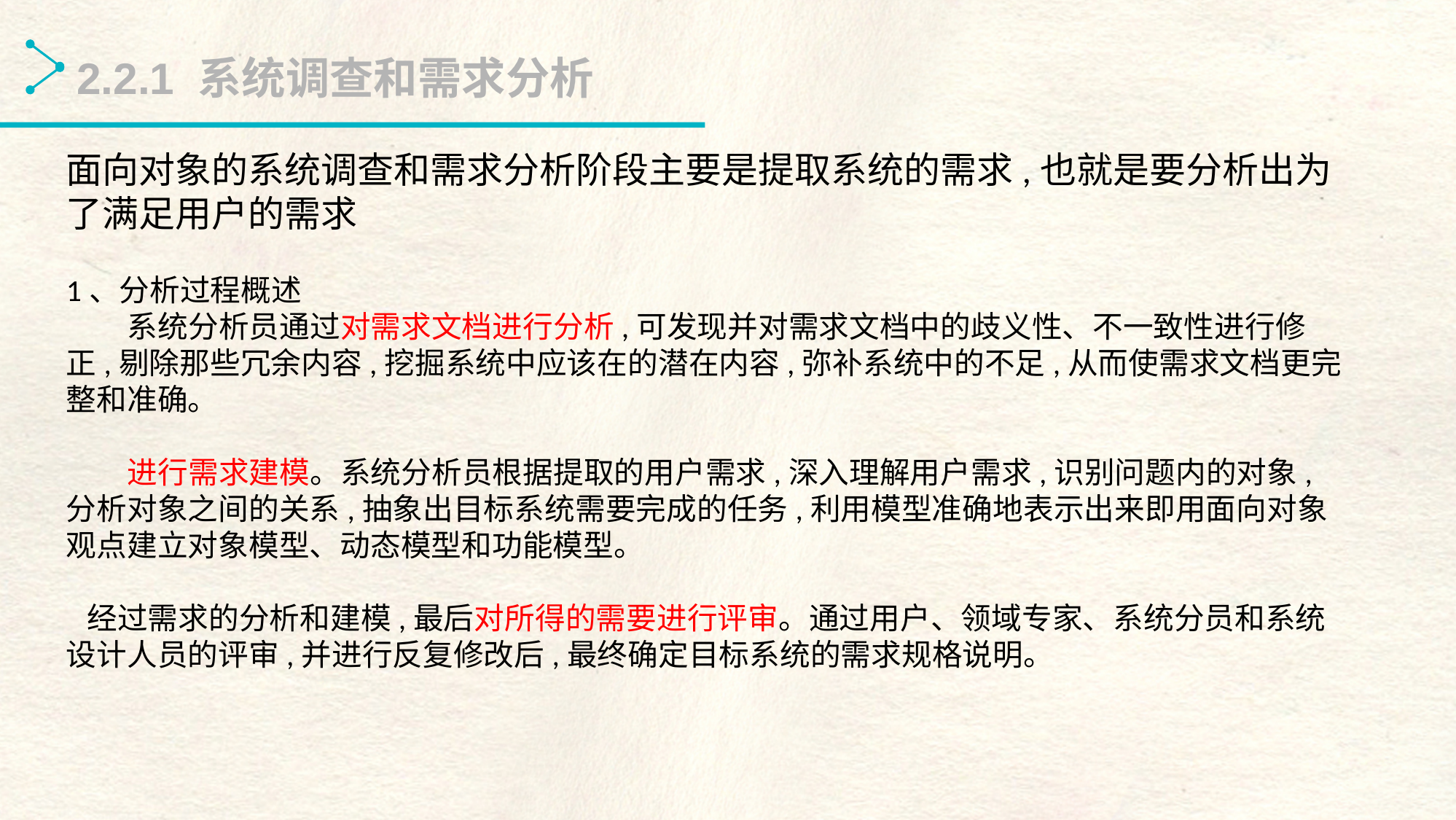

2.2.1 系统调查和需求分析

面向对象的系统调查和需求分析阶段主要是提取系统的需求,也就是要分析出为了满足用户的需求

1、分析过程概述
        系统分析员通过对需求文档进行分析,可发现并对需求文档中的歧义性、不一致性进行修正,剔除那些冗余内容,挖掘系统中应该在的潜在内容,弥补系统中的不足,从而使需求文档更完整和准确。

        进行需求建模。系统分析员根据提取的用户需求,深入理解用户需求,识别问题内的对象,分析对象之间的关系,抽象出目标系统需要完成的任务,利用模型准确地表示出来即用面向对象观点建立对象模型、动态模型和功能模型。

  经过需求的分析和建模,最后对所得的需要进行评审。通过用户、领域专家、系统分员和系统设计人员的评审,并进行反复修改后,最终确定目标系统的需求规格说明。